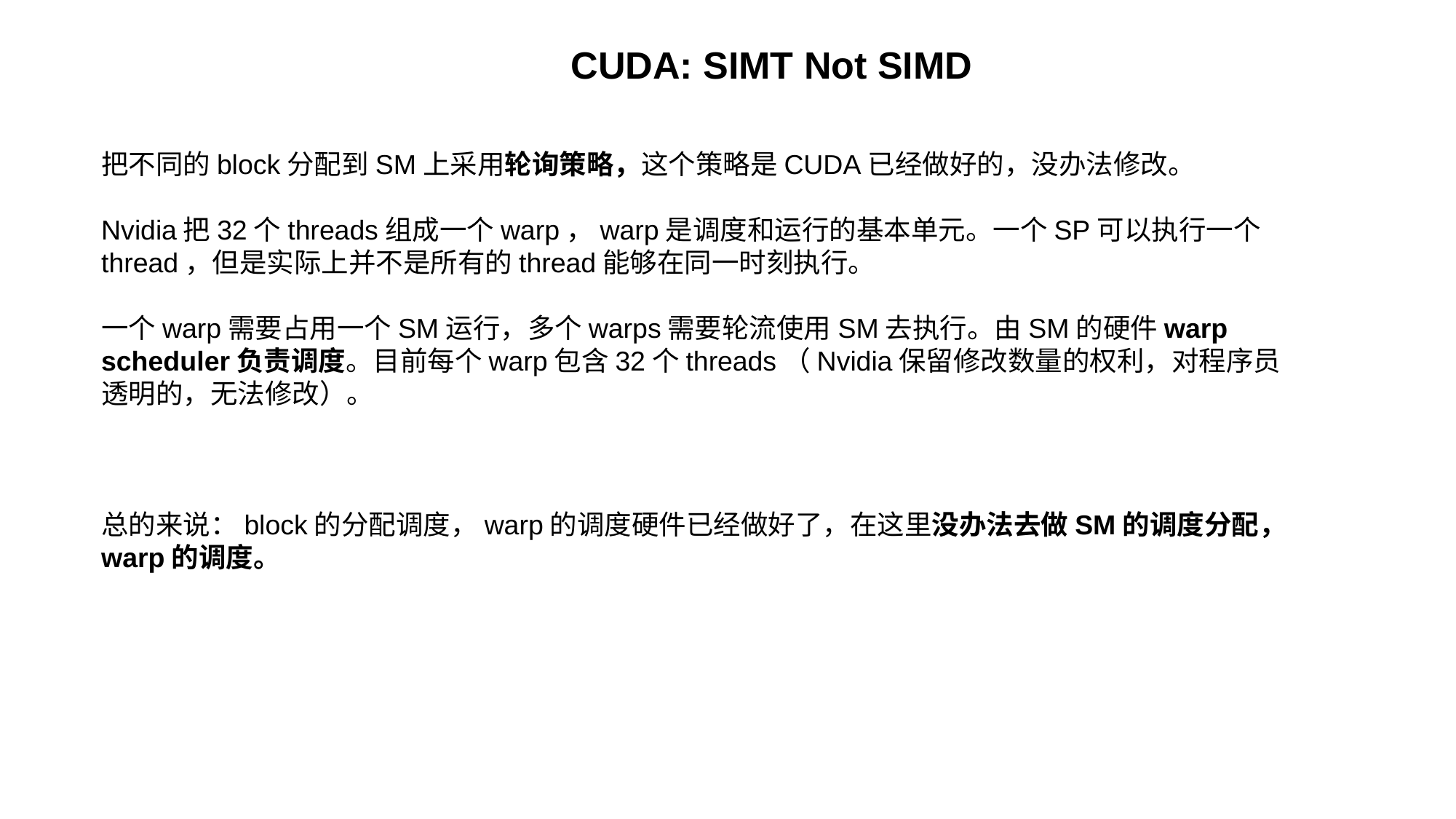

CUDA: SIMT Not SIMD
把不同的block分配到SM上采用轮询策略，这个策略是CUDA已经做好的，没办法修改。

Nvidia把32个threads组成一个warp，warp是调度和运行的基本单元。一个SP可以执行一个thread，但是实际上并不是所有的thread能够在同一时刻执行。

一个warp需要占用一个SM运行，多个warps需要轮流使用SM去执行。由SM的硬件warp scheduler负责调度。目前每个warp包含32个threads（Nvidia保留修改数量的权利，对程序员透明的，无法修改）。

总的来说：block的分配调度，warp的调度硬件已经做好了，在这里没办法去做SM的调度分配，warp的调度。